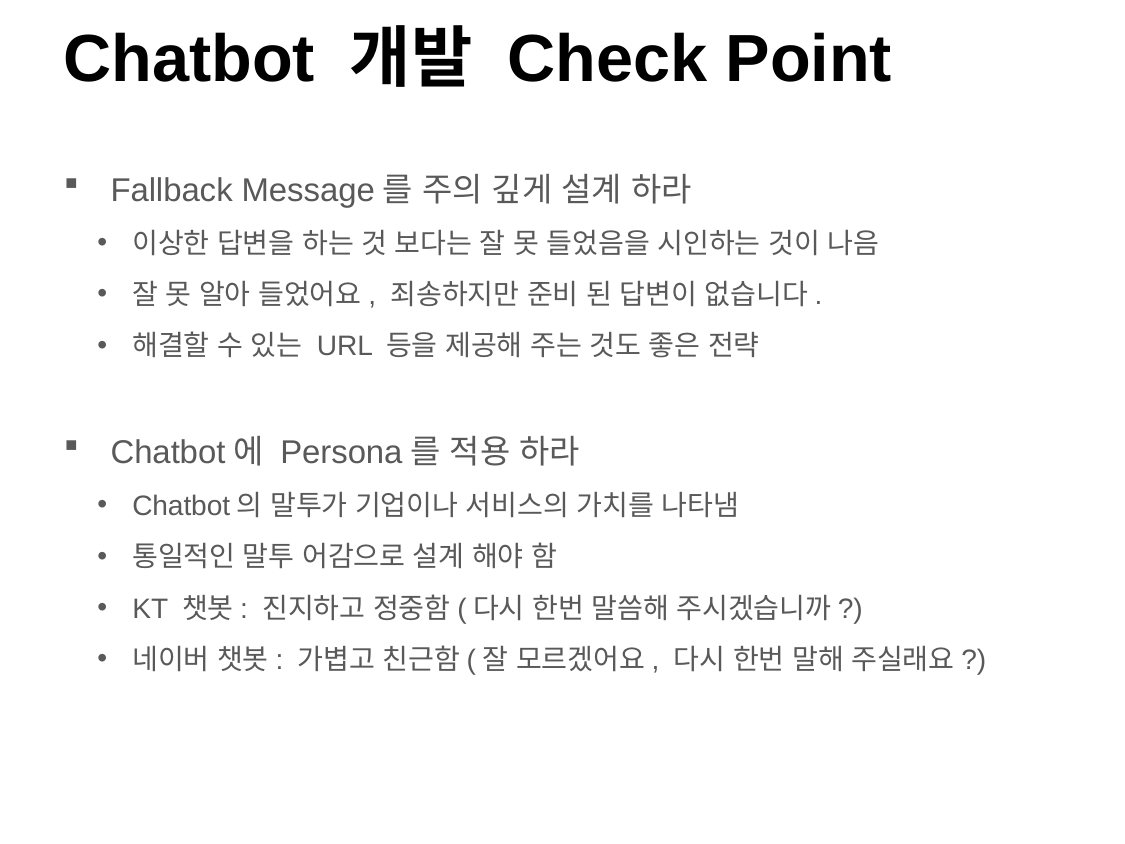

# Chatbot 개발 Check Point
Fallback Message를 주의 깊게 설계 하라
이상한 답변을 하는 것 보다는 잘 못 들었음을 시인하는 것이 나음
잘 못 알아 들었어요, 죄송하지만 준비 된 답변이 없습니다.
해결할 수 있는 URL 등을 제공해 주는 것도 좋은 전략

Chatbot에 Persona를 적용 하라
Chatbot의 말투가 기업이나 서비스의 가치를 나타냄
통일적인 말투 어감으로 설계 해야 함
KT 챗봇: 진지하고 정중함(다시 한번 말씀해 주시겠습니까?)
네이버 챗봇: 가볍고 친근함(잘 모르겠어요, 다시 한번 말해 주실래요?)